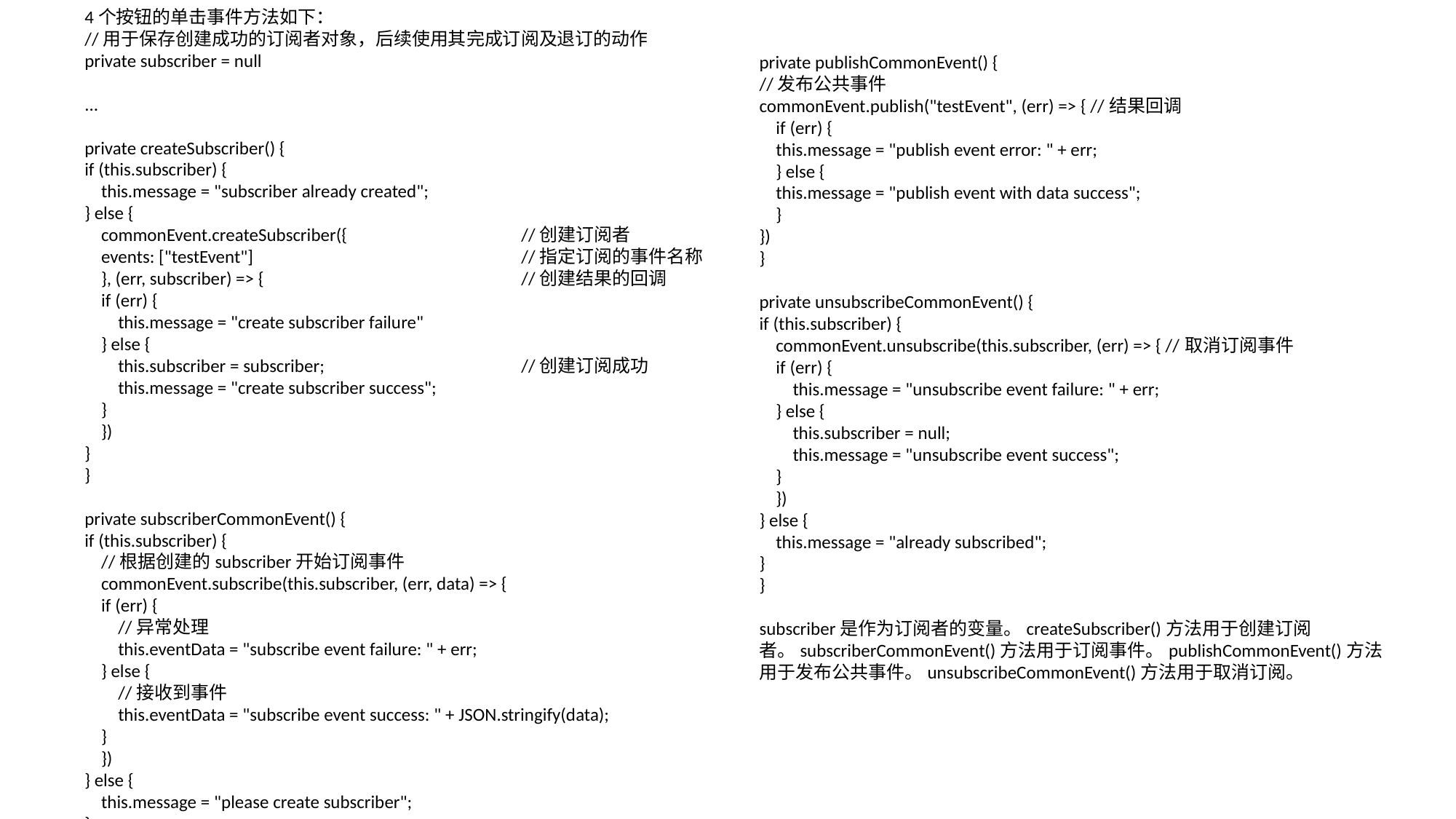

4个按钮的单击事件方法如下：
//用于保存创建成功的订阅者对象，后续使用其完成订阅及退订的动作
private subscriber = null

...

private createSubscriber() {
if (this.subscriber) {
    this.message = "subscriber already created";
} else {
    commonEvent.createSubscriber({ 		//创建订阅者
    events: ["testEvent"] 			//指定订阅的事件名称
    }, (err, subscriber) => { 			//创建结果的回调
    if (err) {
        this.message = "create subscriber failure"
    } else {
        this.subscriber = subscriber; 		//创建订阅成功
        this.message = "create subscriber success";
    }
    })
}
}

private subscriberCommonEvent() {
if (this.subscriber) {
    //根据创建的subscriber开始订阅事件
    commonEvent.subscribe(this.subscriber, (err, data) => {
    if (err) {
        //异常处理
        this.eventData = "subscribe event failure: " + err;
    } else {
        //接收到事件
        this.eventData = "subscribe event success: " + JSON.stringify(data);
    }
    })
} else {
    this.message = "please create subscriber";
}
}
# 5.2.3  设置按钮的单击事件方法

private publishCommonEvent() {
//发布公共事件
commonEvent.publish("testEvent", (err) => { //结果回调
    if (err) {
    this.message = "publish event error: " + err;
    } else {
    this.message = "publish event with data success";
    }
})
}

private unsubscribeCommonEvent() {
if (this.subscriber) {
    commonEvent.unsubscribe(this.subscriber, (err) => { //取消订阅事件
    if (err) {
        this.message = "unsubscribe event failure: " + err;
    } else {
        this.subscriber = null;
        this.message = "unsubscribe event success";
    }
    })
} else {
    this.message = "already subscribed";
}
}

subscriber是作为订阅者的变量。createSubscriber()方法用于创建订阅者。subscriberCommonEvent()方法用于订阅事件。publishCommonEvent()方法用于发布公共事件。unsubscribeCommonEvent()方法用于取消订阅。